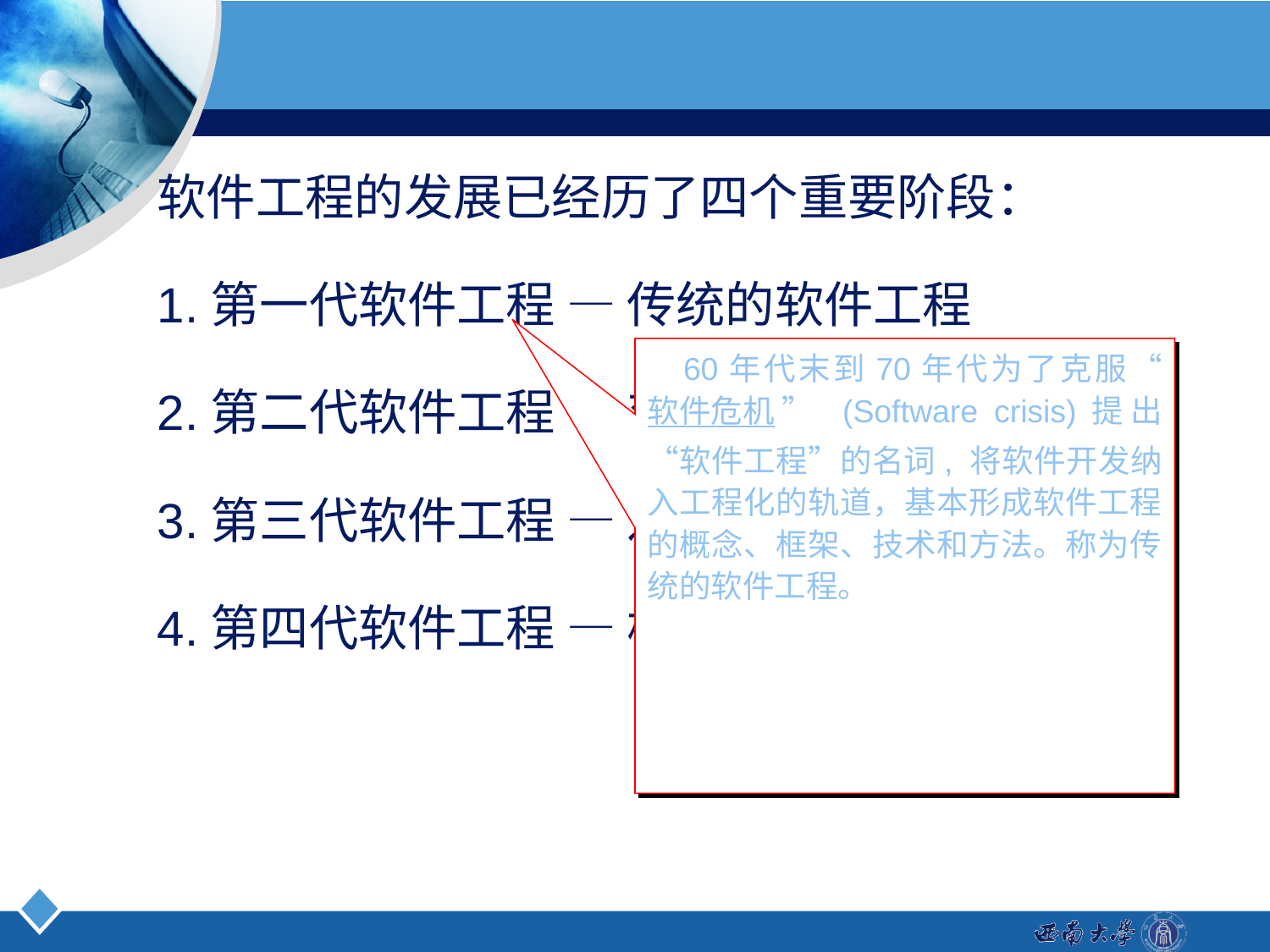

软件工程的发展已经历了四个重要阶段：
1.第一代软件工程 — 传统的软件工程
2.第二代软件工程 — 对象工程
3.第三代软件工程 — 过程工程
4.第四代软件工程 — 构件工程

   60年代末到70年代为了克服“软件危机” (Software crisis)提出“软件工程”的名词, 将软件开发纳入工程化的轨道，基本形成软件工程的概念、框架、技术和方法。称为传统的软件工程。